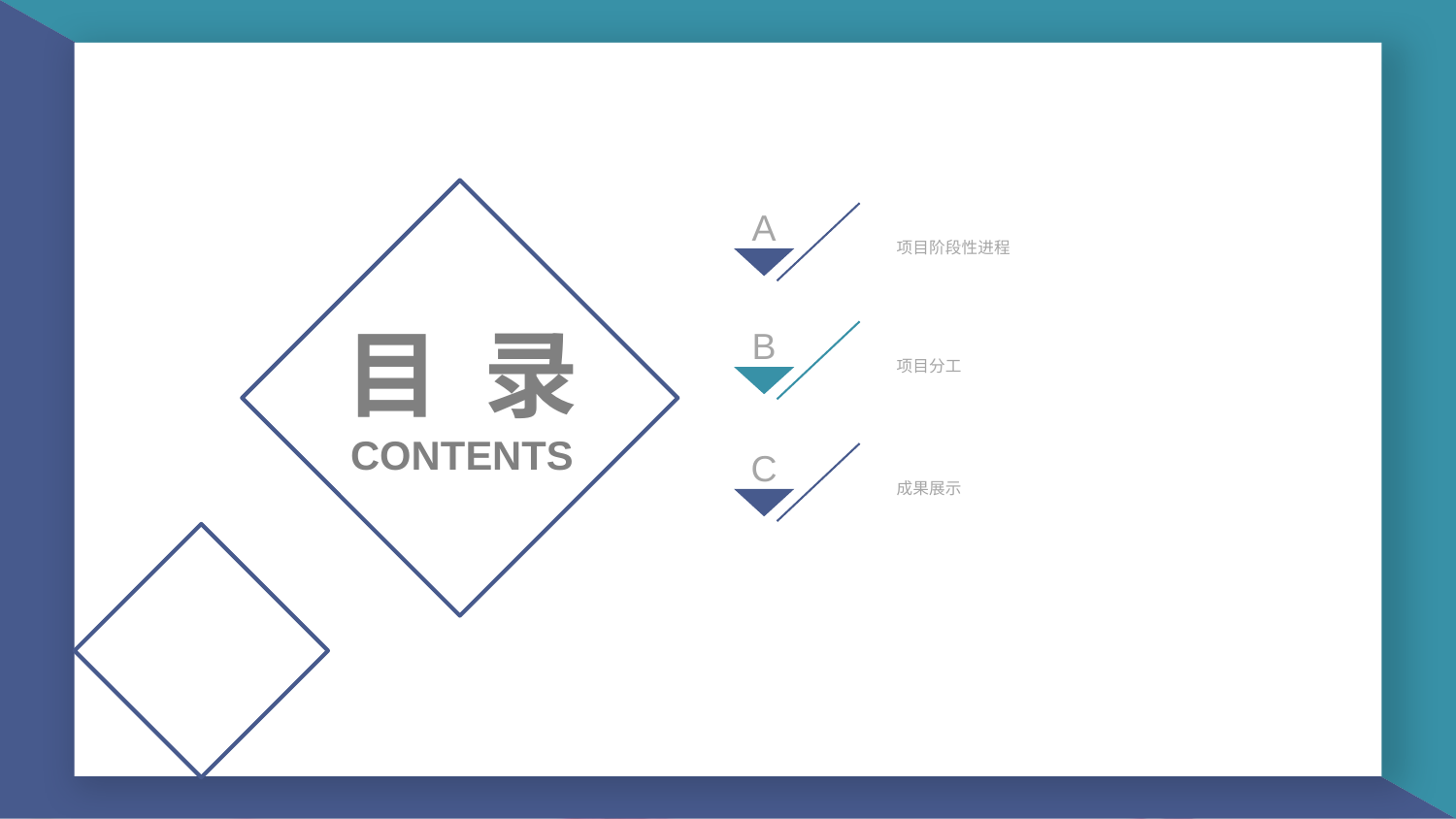

A

项目阶段性进程
目  录
B

项目分工
CONTENTS
C

成果展示